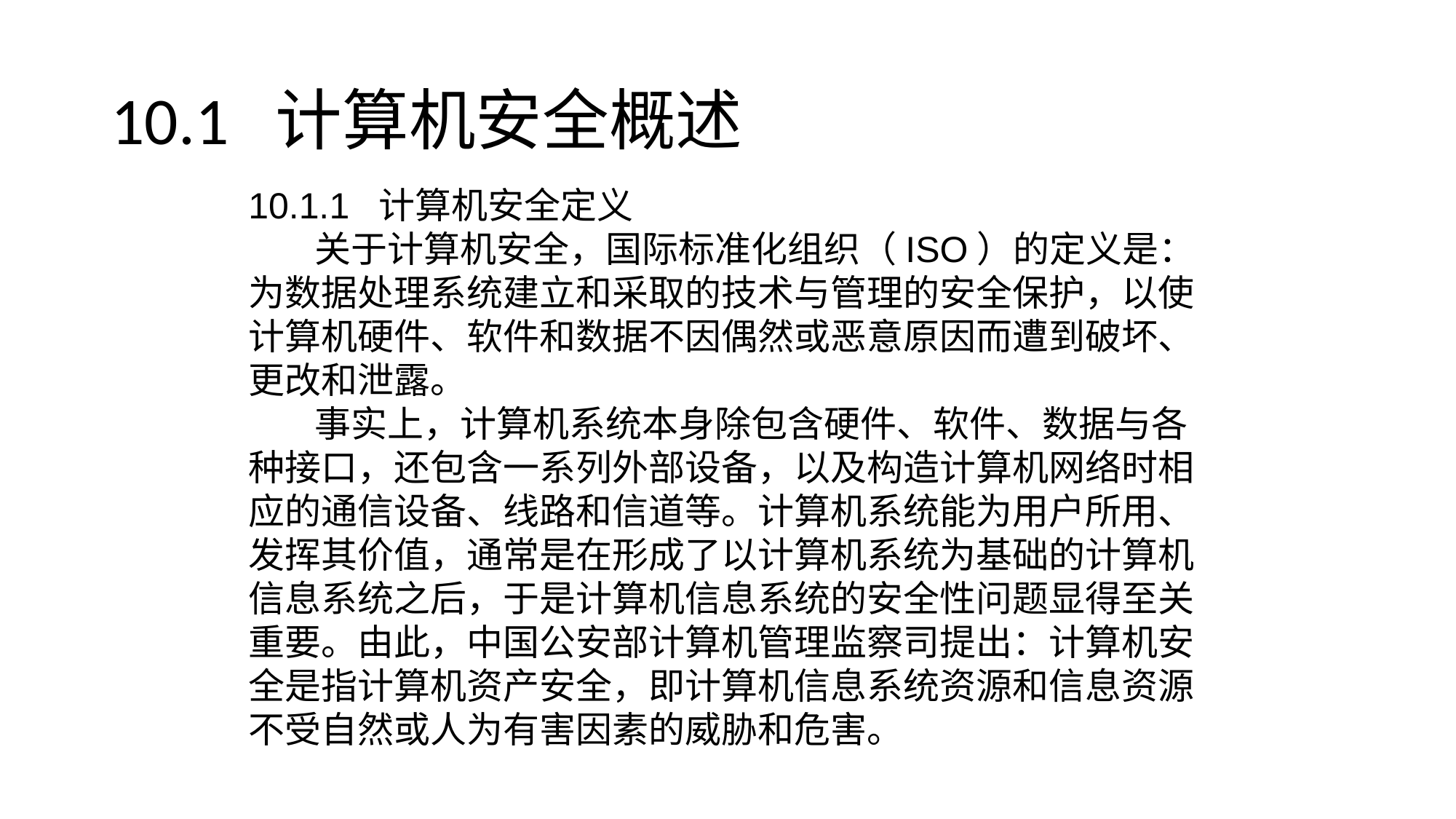

10.1  计算机安全概述
10.1.1  计算机安全定义
       关于计算机安全，国际标准化组织（ISO）的定义是：为数据处理系统建立和采取的技术与管理的安全保护，以使计算机硬件、软件和数据不因偶然或恶意原因而遭到破坏、更改和泄露。
       事实上，计算机系统本身除包含硬件、软件、数据与各种接口，还包含一系列外部设备，以及构造计算机网络时相应的通信设备、线路和信道等。计算机系统能为用户所用、发挥其价值，通常是在形成了以计算机系统为基础的计算机信息系统之后，于是计算机信息系统的安全性问题显得至关重要。由此，中国公安部计算机管理监察司提出：计算机安全是指计算机资产安全，即计算机信息系统资源和信息资源不受自然或人为有害因素的威胁和危害。
2